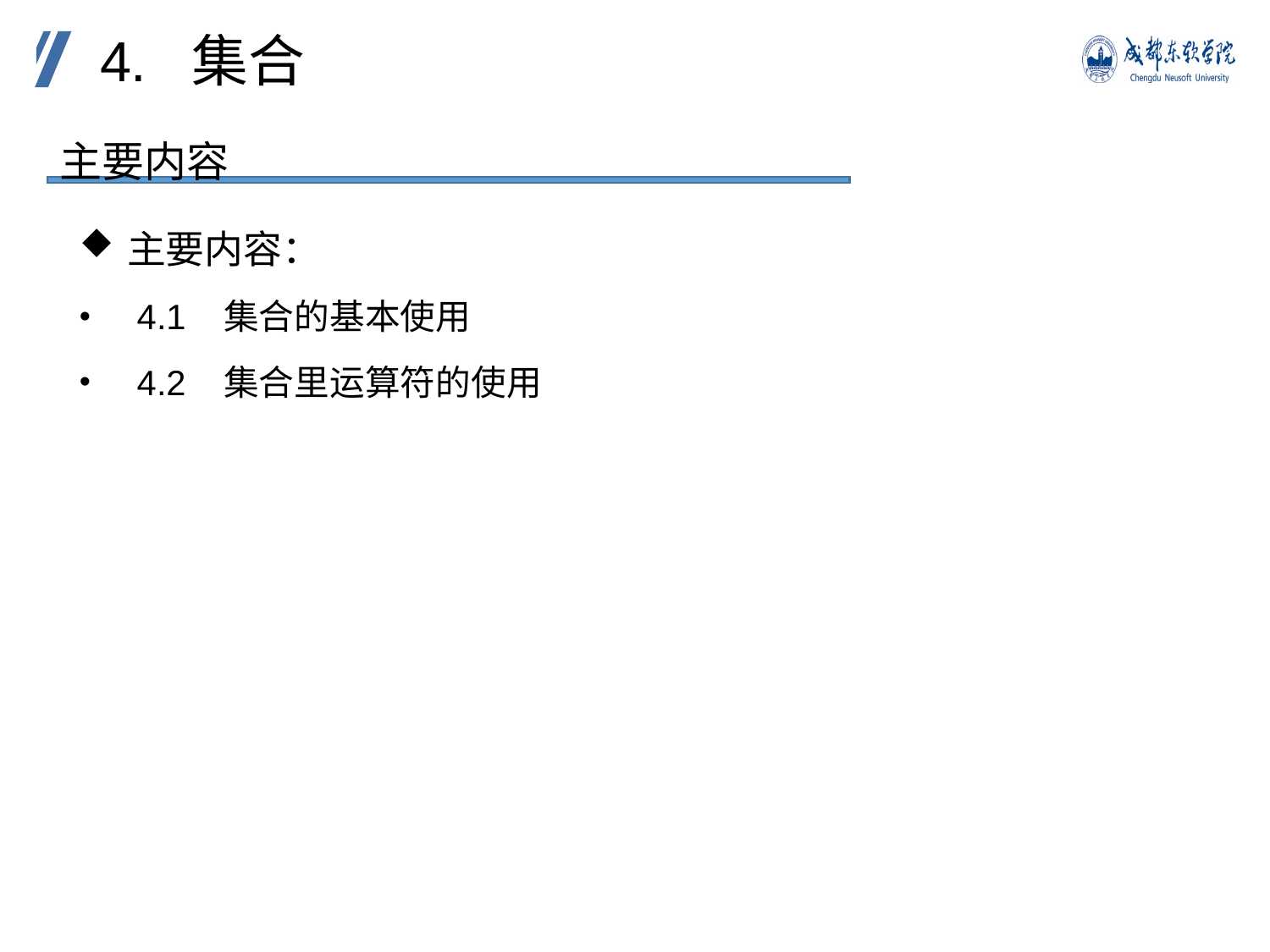

4.  集合
主要内容

主要内容：
 4.1   集合的基本使用
 4.2   集合里运算符的使用